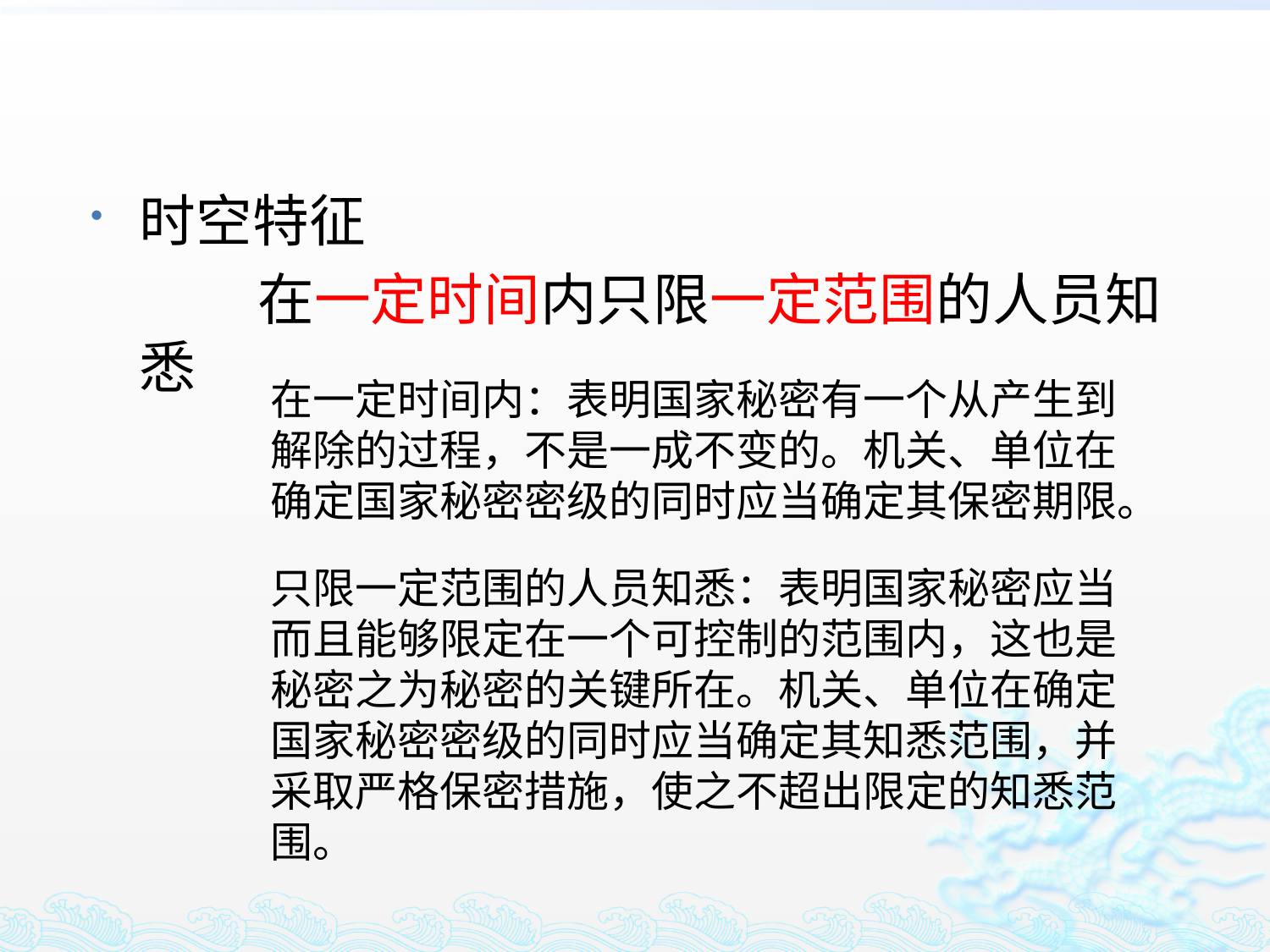

#
时空特征
            在一定时间内只限一定范围的人员知悉
在一定时间内：表明国家秘密有一个从产生到解除的过程，不是一成不变的。机关、单位在确定国家秘密密级的同时应当确定其保密期限。
只限一定范围的人员知悉：表明国家秘密应当而且能够限定在一个可控制的范围内，这也是秘密之为秘密的关键所在。机关、单位在确定国家秘密密级的同时应当确定其知悉范围，并采取严格保密措施，使之不超出限定的知悉范围。